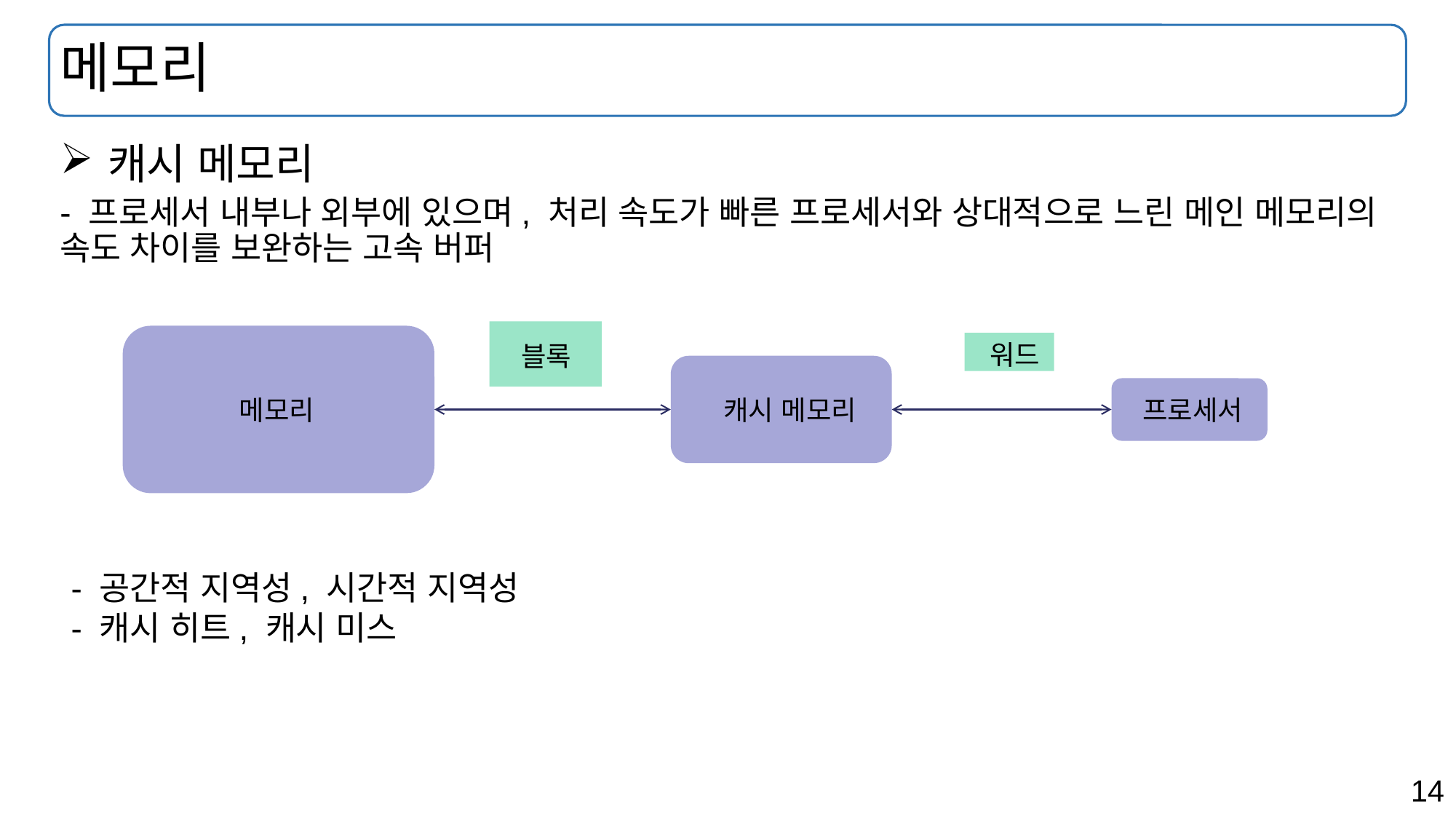

# 메모리
캐시 메모리
- 프로세서 내부나 외부에 있으며, 처리 속도가 빠른 프로세서와 상대적으로 느린 메인 메모리의 속도 차이를 보완하는 고속 버퍼

워드
블록

메모리
캐시 메모리
프로세서
- 공간적 지역성, 시간적 지역성
- 캐시 히트, 캐시 미스